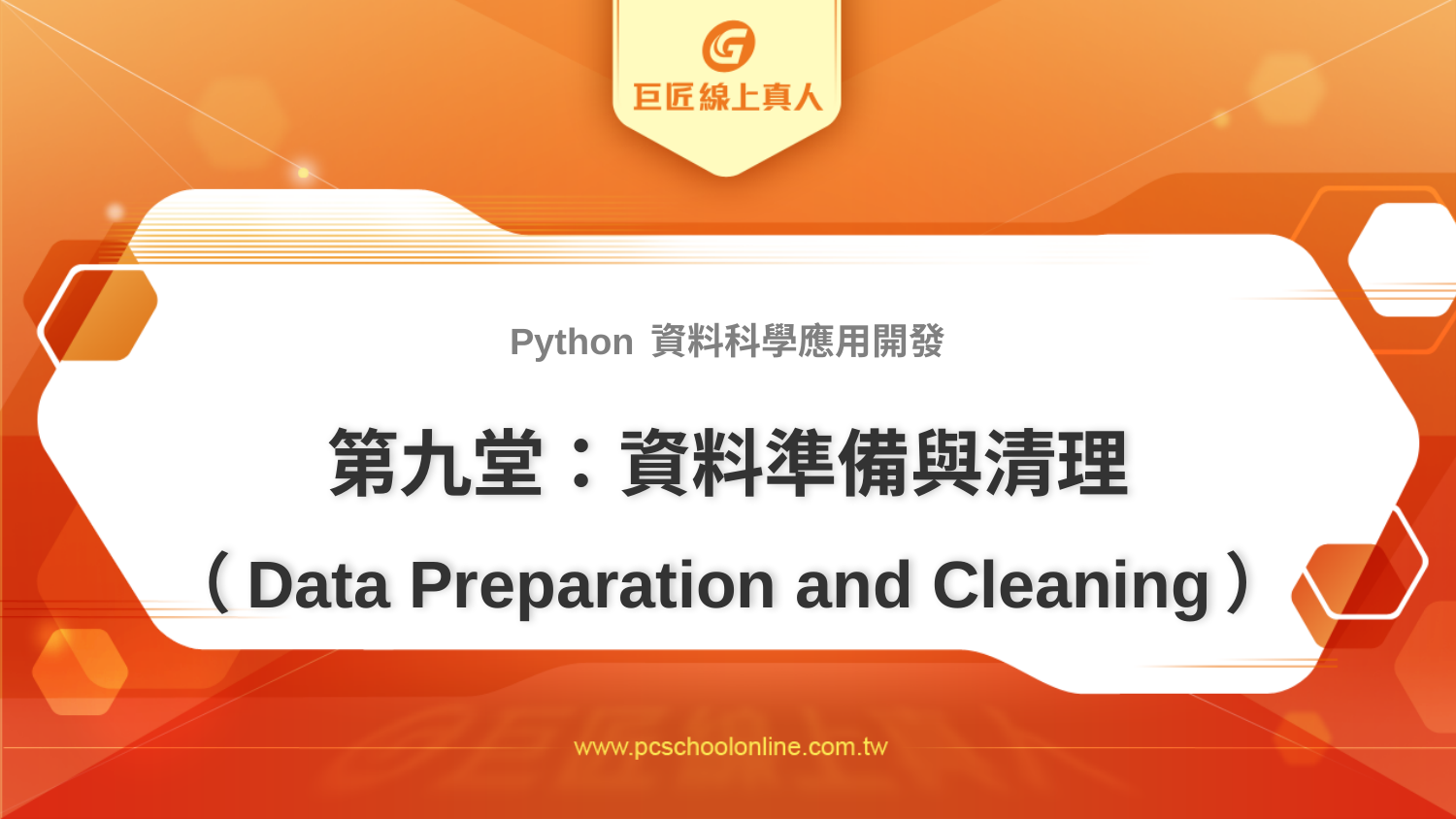

Python 資料科學應用開發
# 第九堂：資料準備與清理 （Data Preparation and Cleaning）